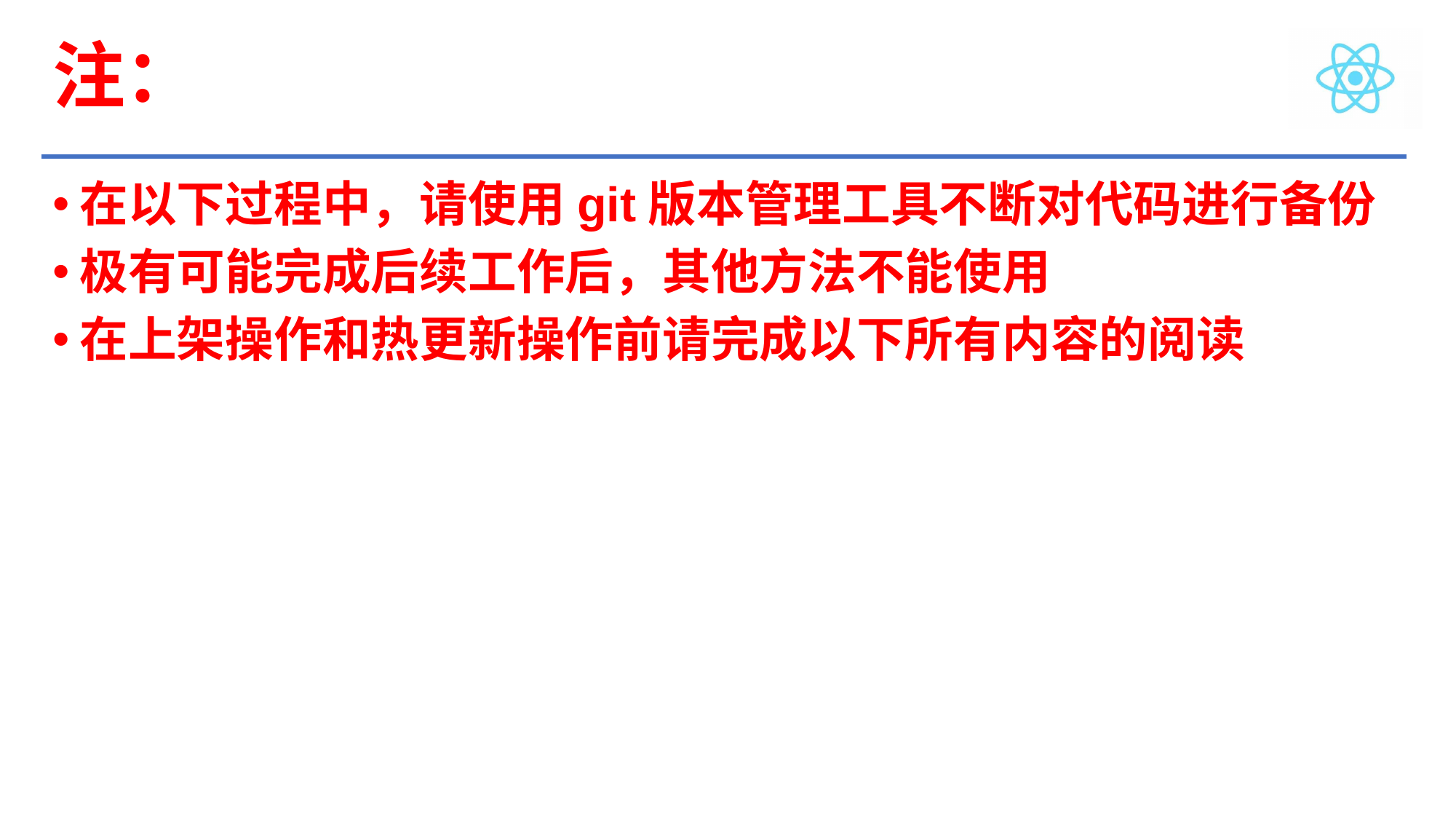

# 注：
在以下过程中，请使用git版本管理工具不断对代码进行备份
极有可能完成后续工作后，其他方法不能使用
在上架操作和热更新操作前请完成以下所有内容的阅读